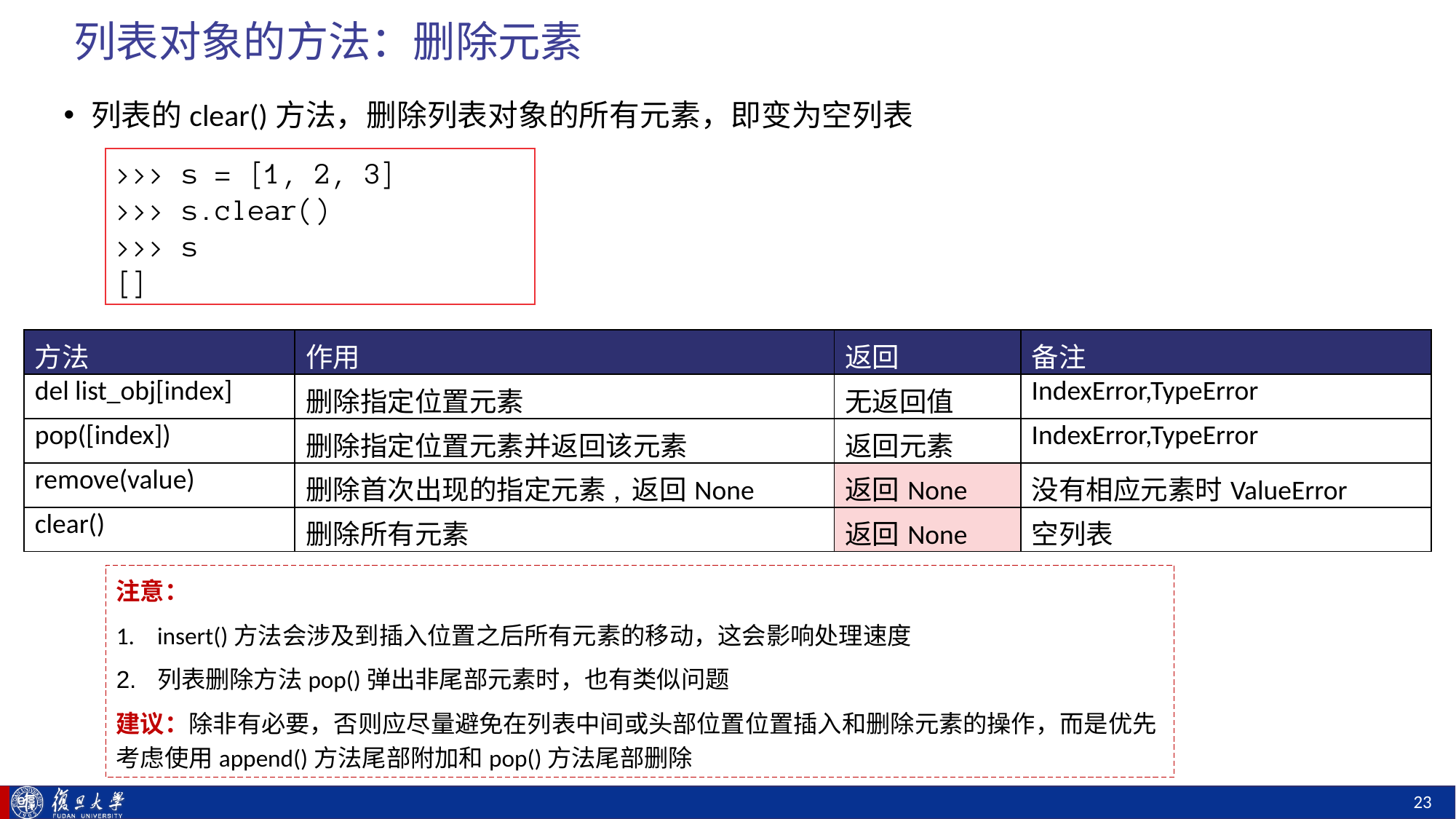

# 列表对象的方法：删除元素
列表的clear()方法，删除列表对象的所有元素，即变为空列表

>>> s = [1, 2, 3]
>>> s.clear()
>>> s
[]
| 方法 | 作用 | 返回 | 备注 |
| --- | --- | --- | --- |
| del list\_obj[index] | 删除指定位置元素 | 无返回值 | IndexError,TypeError |
| pop([index]) | 删除指定位置元素并返回该元素 | 返回元素 | IndexError,TypeError |
| remove(value) | 删除首次出现的指定元素, 返回None | 返回None | 没有相应元素时ValueError |
| clear() | 删除所有元素 | 返回None | 空列表 |
注意：
insert()方法会涉及到插入位置之后所有元素的移动，这会影响处理速度
列表删除方法pop()弹出非尾部元素时，也有类似问题
建议：除非有必要，否则应尽量避免在列表中间或头部位置位置插入和删除元素的操作，而是优先考虑使用append()方法尾部附加和pop()方法尾部删除